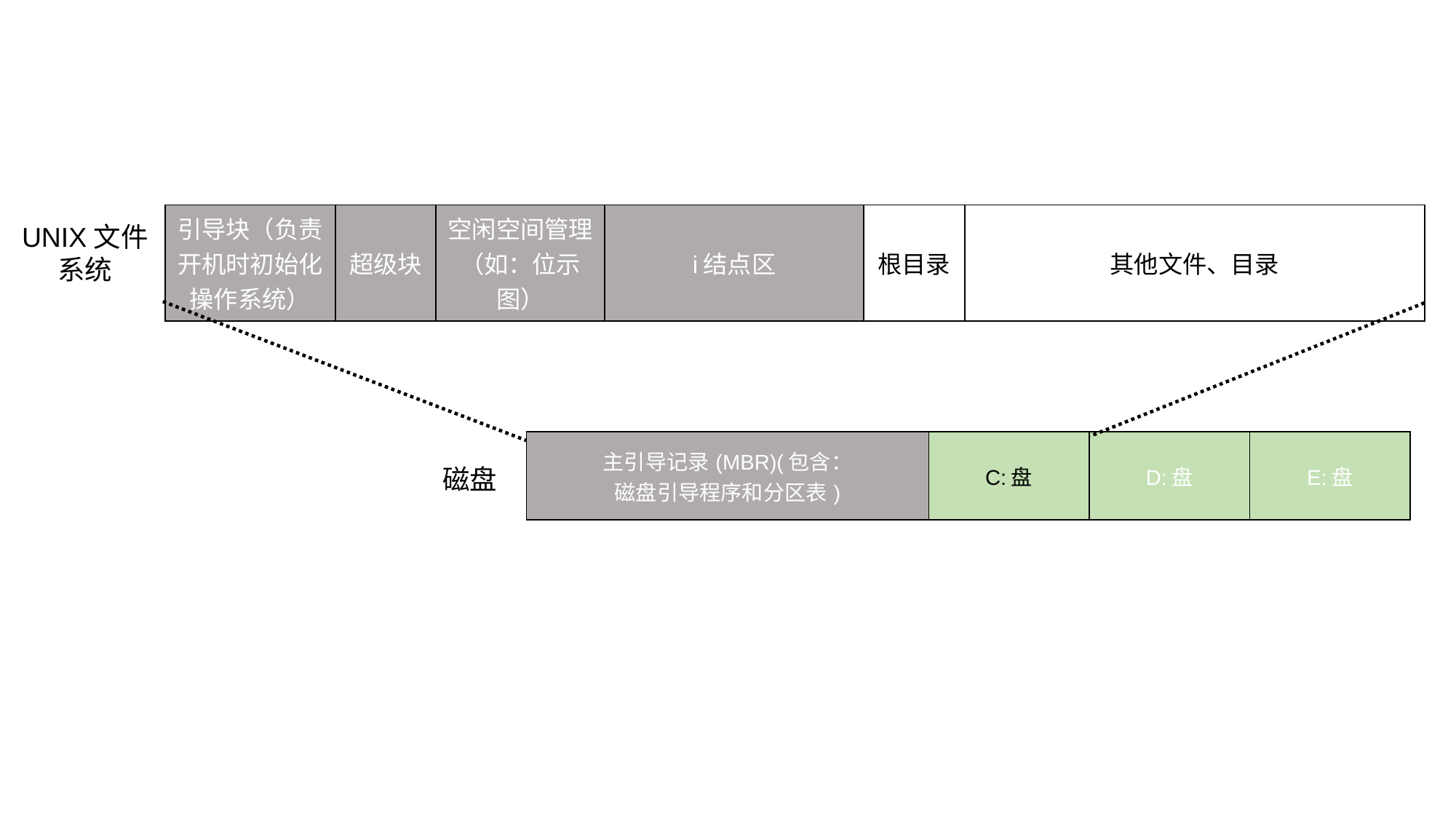

| 引导块（负责开机时初始化操作系统） | 超级块 | 空闲空间管理 （如：位示图） | i结点区 | 根目录 | 其他文件、目录 |
| --- | --- | --- | --- | --- | --- |
UNIX文件
系统
| 主引导记录(MBR)(包含： 磁盘引导程序和分区表) | C:盘 | D:盘 | E:盘 |
| --- | --- | --- | --- |
磁盘